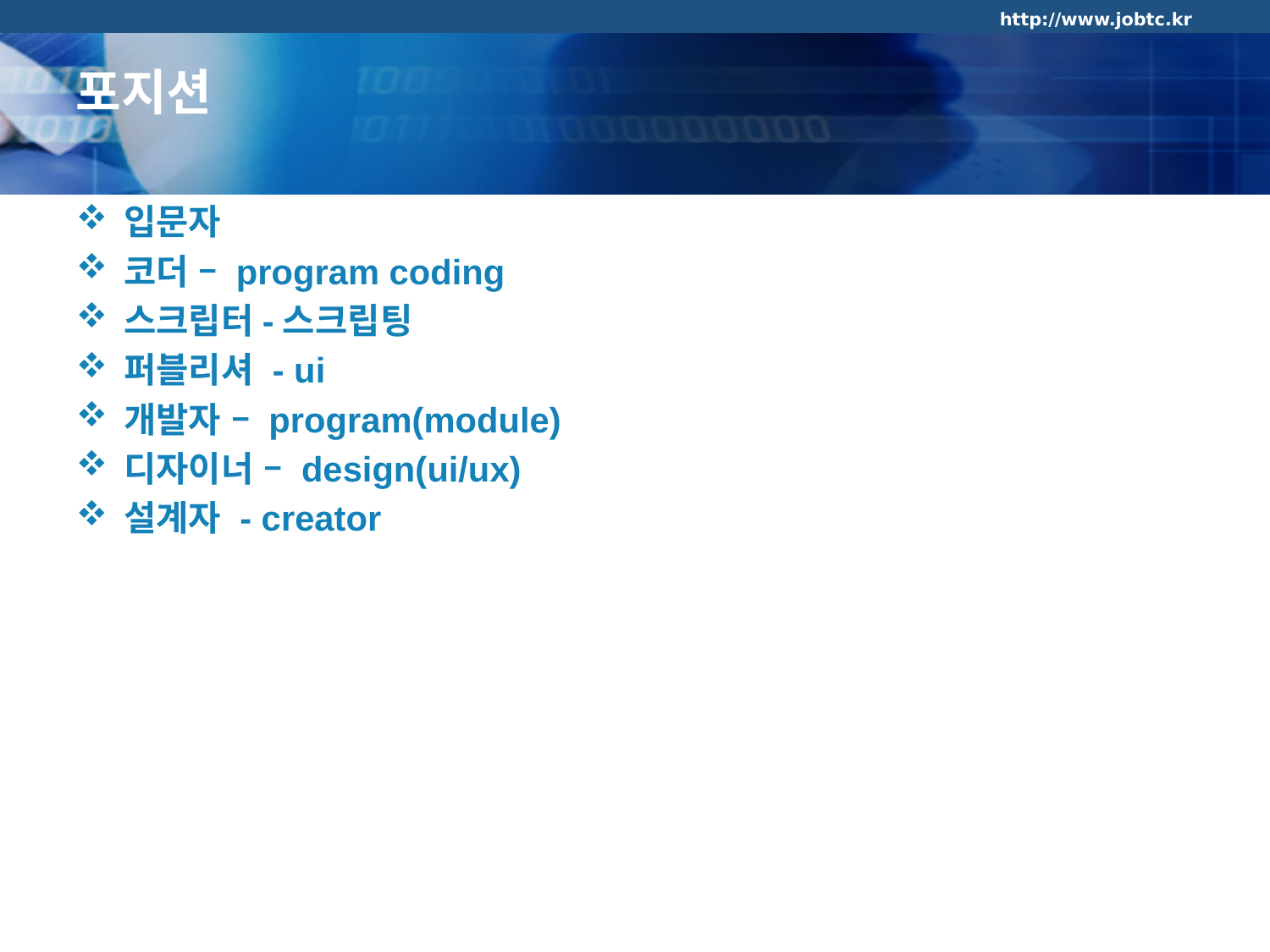

포지션
입문자
코더 – program coding
스크립터-스크립팅
퍼블리셔 - ui
개발자 – program(module)
디자이너 – design(ui/ux)
설계자 - creator